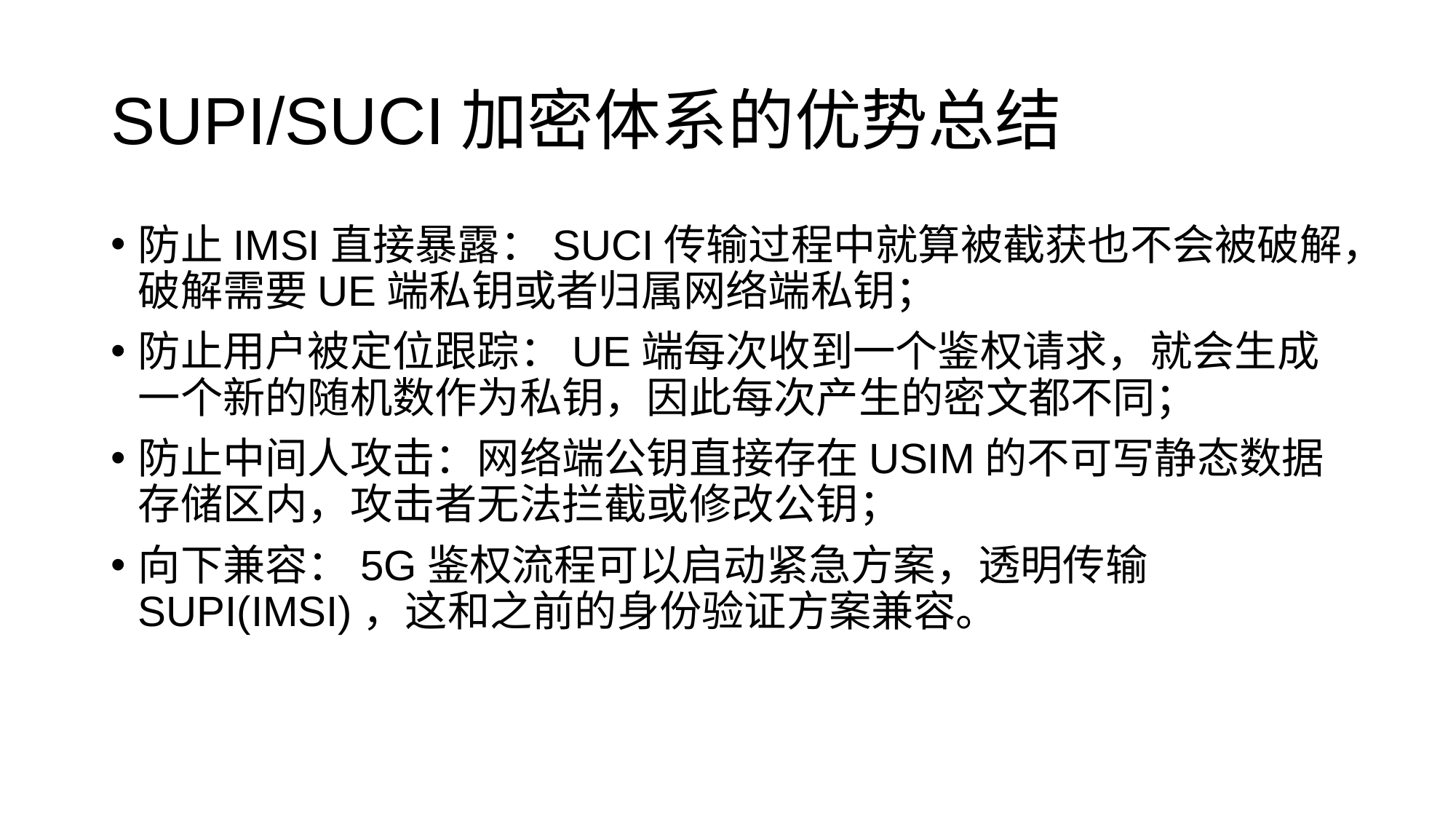

# SUPI/SUCI加密体系的优势总结
防止IMSI直接暴露：SUCI传输过程中就算被截获也不会被破解，破解需要UE端私钥或者归属网络端私钥；
防止用户被定位跟踪：UE端每次收到一个鉴权请求，就会生成一个新的随机数作为私钥，因此每次产生的密文都不同；
防止中间人攻击：网络端公钥直接存在USIM的不可写静态数据存储区内，攻击者无法拦截或修改公钥；
向下兼容：5G鉴权流程可以启动紧急方案，透明传输SUPI(IMSI)，这和之前的身份验证方案兼容。